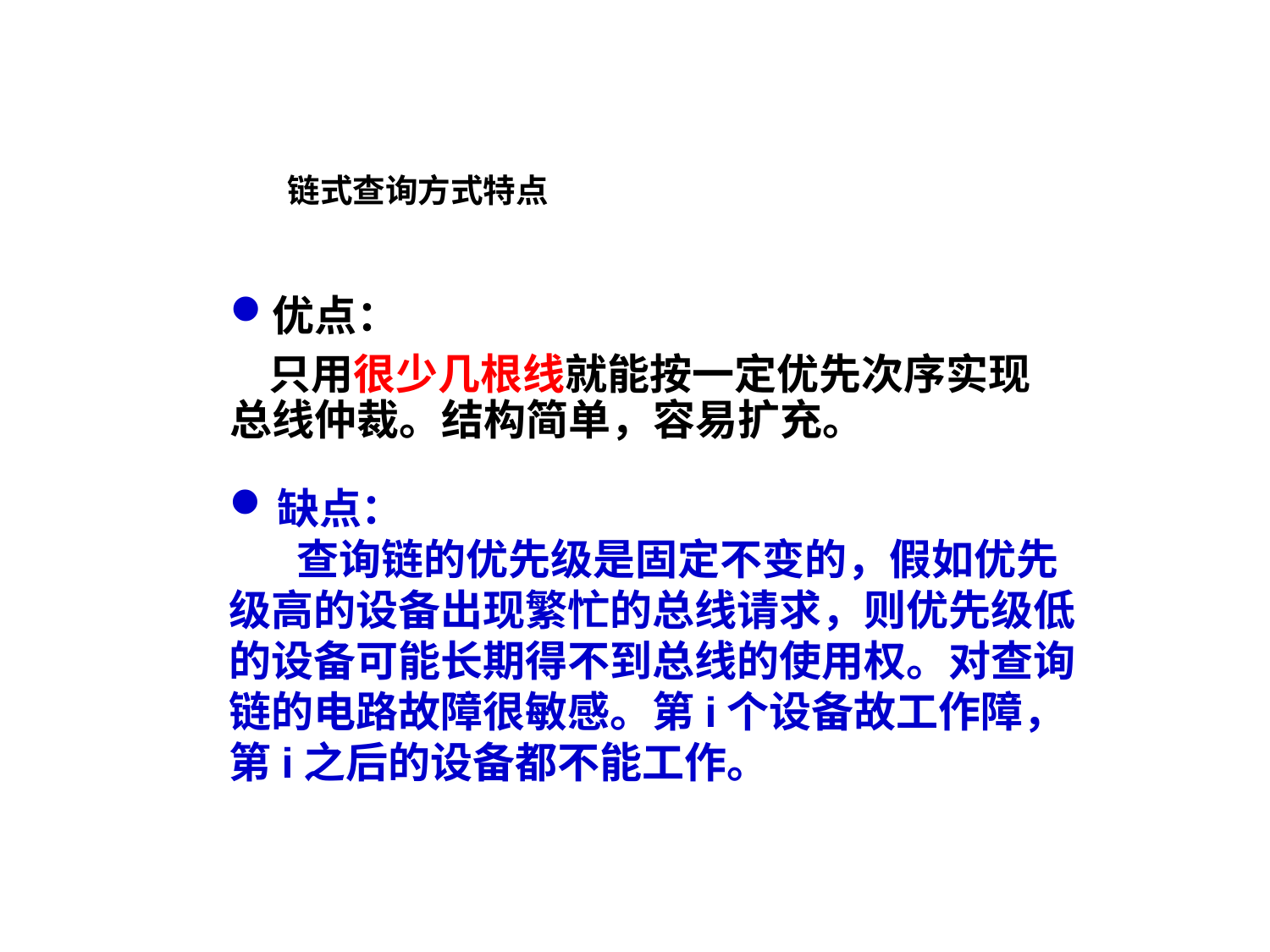

# 链式查询方式特点
优点：
   只用很少几根线就能按一定优先次序实现总线仲裁。结构简单，容易扩充。
缺点：
      查询链的优先级是固定不变的，假如优先级高的设备出现繁忙的总线请求，则优先级低的设备可能长期得不到总线的使用权。对查询链的电路故障很敏感。第i个设备故工作障，第i之后的设备都不能工作。